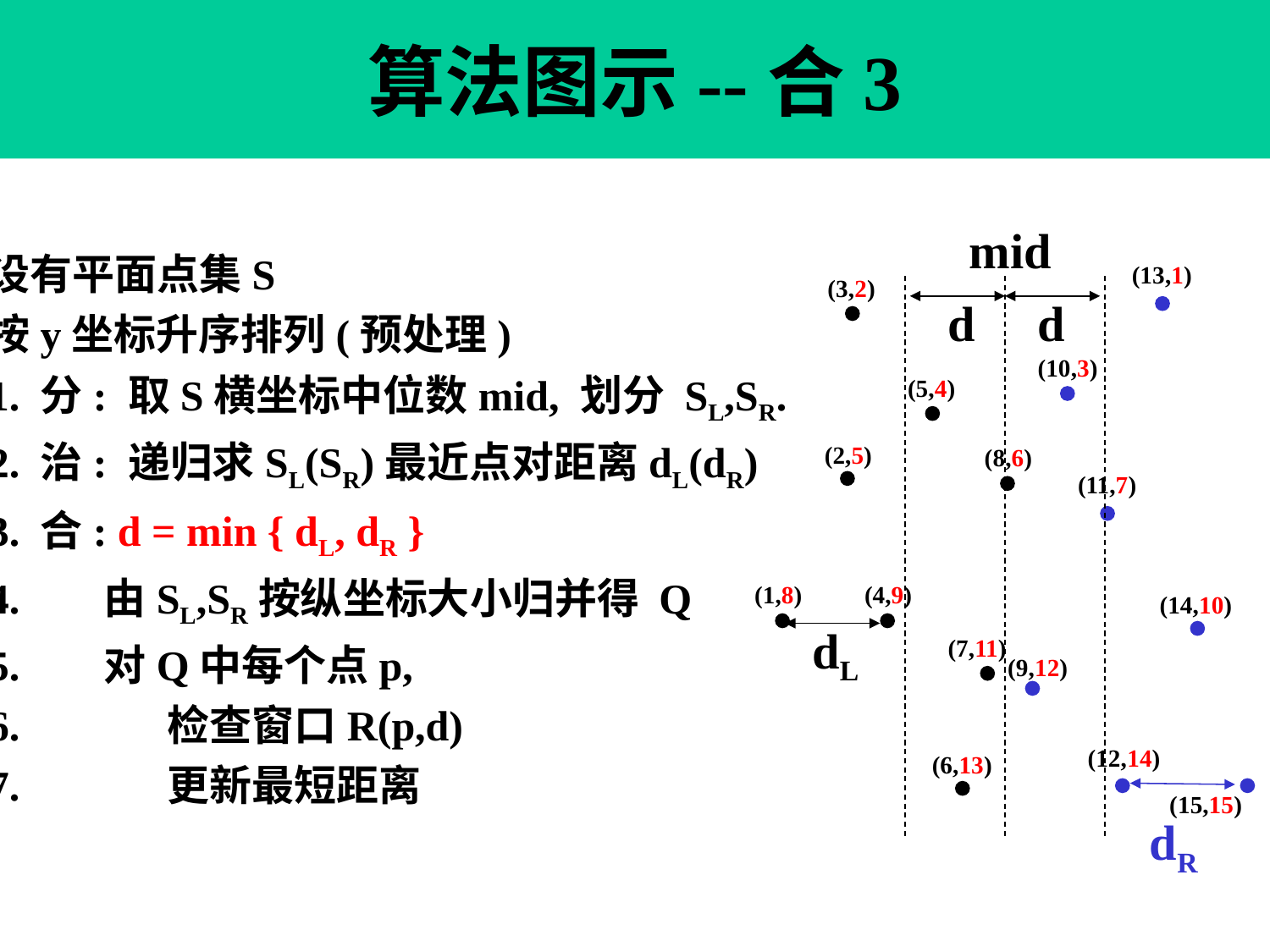

算法图示--合3
mid
设有平面点集S
按y坐标升序排列(预处理)
1. 分: 取S横坐标中位数mid, 划分 SL,SR.
2. 治: 递归求SL(SR)最近点对距离dL(dR)
3. 合: d = min { dL, dR }
4.       由SL,SR按纵坐标大小归并得 Q
5.       对Q中每个点p,
6.             检查窗口R(p,d)
7.             更新最短距离
(13,1)
(3,2)
(10,3)
(5,4)
(2,5)
(8,6)
(11,7)
(1,8)
(4,9)
(14,10)
(7,11)
(9,12)
(12,14)
(6,13)
(15,15)
d
d

dL

dR